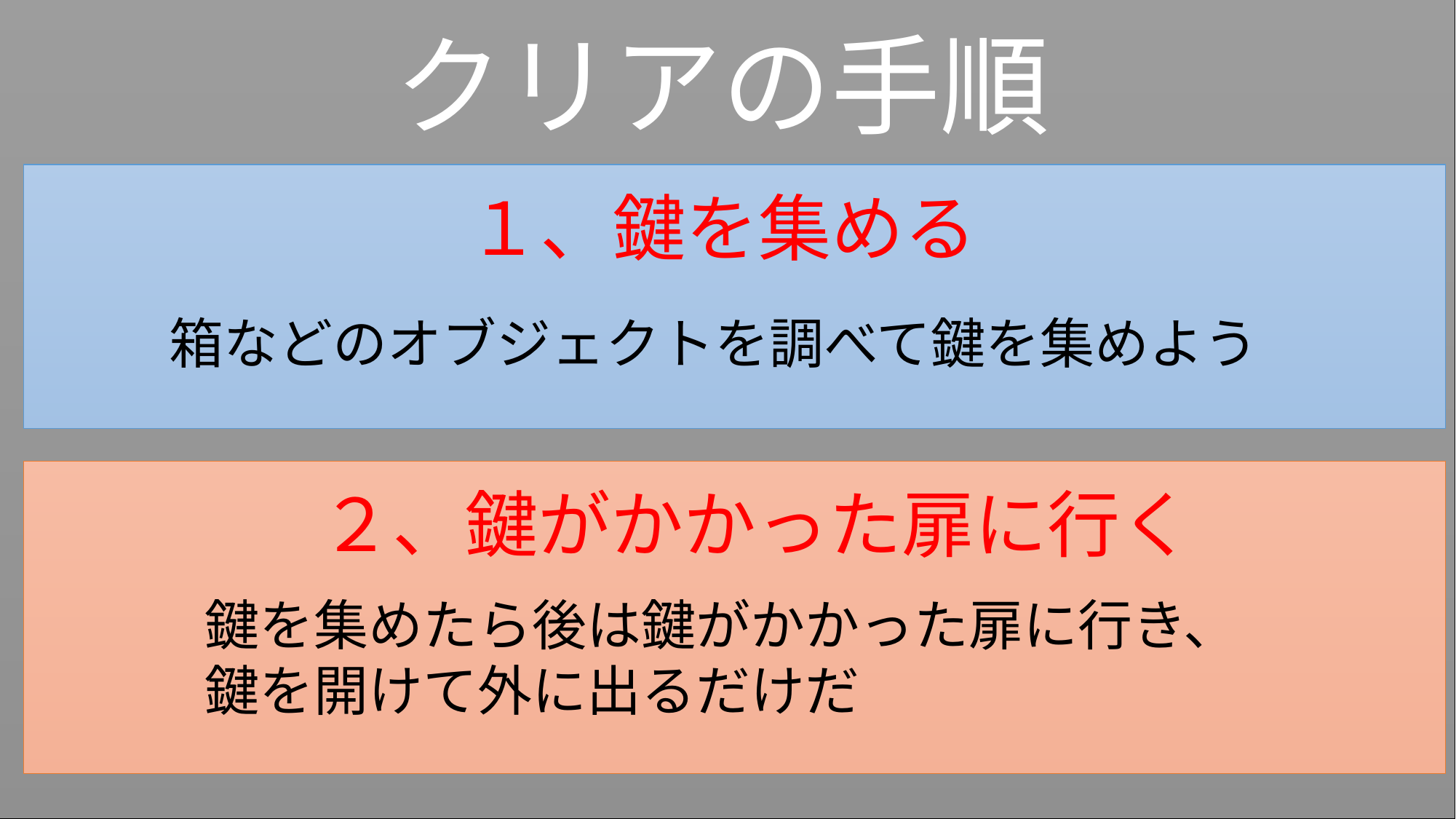

# クリアの手順

１、鍵を集める
箱などのオブジェクトを調べて鍵を集めよう

２、鍵がかかった扉に行く
鍵を集めたら後は鍵がかかった扉に行き、鍵を開けて外に出るだけだ